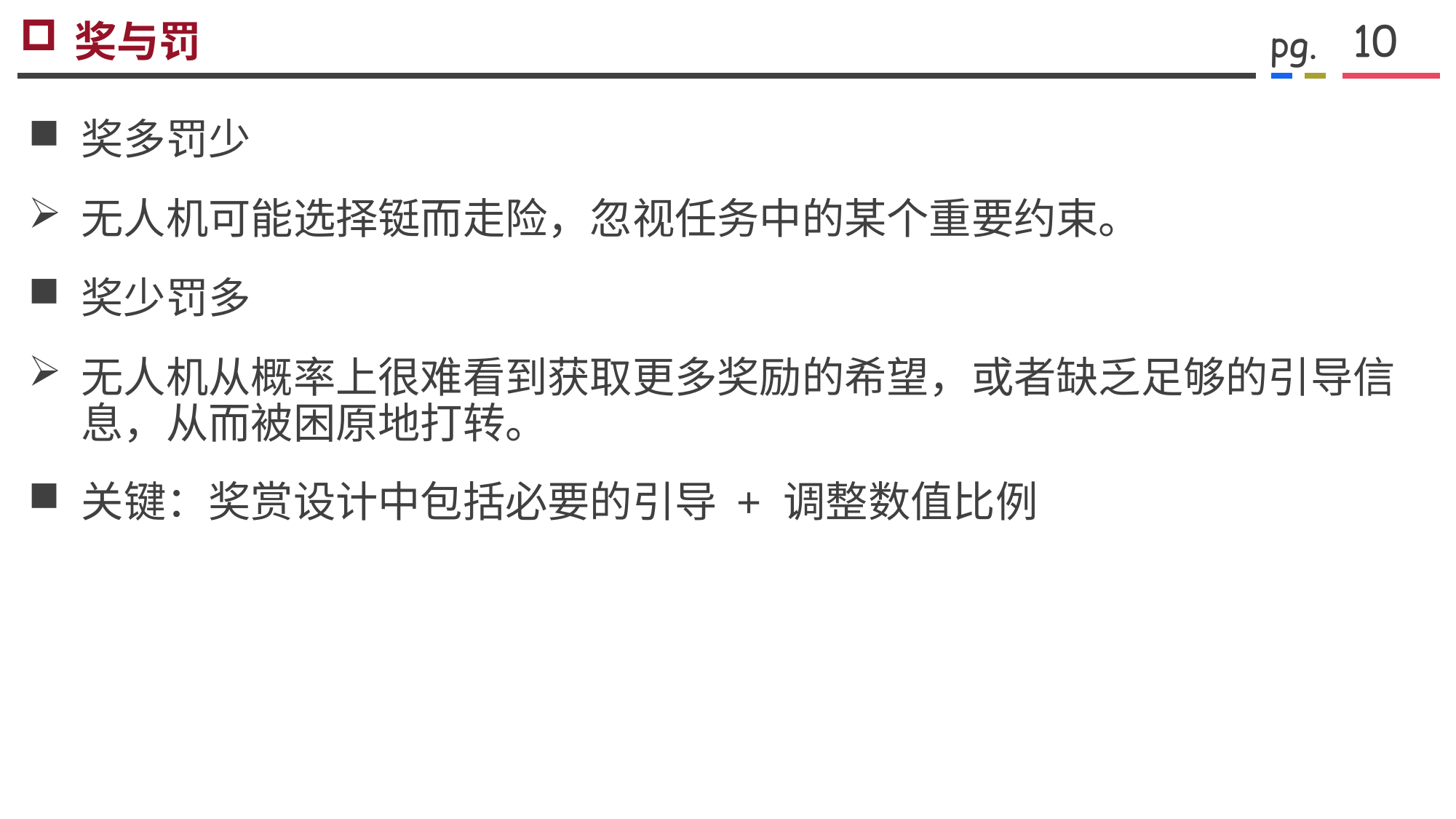

# 奖与罚
10
奖多罚少
无人机可能选择铤而走险，忽视任务中的某个重要约束。
奖少罚多
无人机从概率上很难看到获取更多奖励的希望，或者缺乏足够的引导信息，从而被困原地打转。
关键：奖赏设计中包括必要的引导 + 调整数值比例